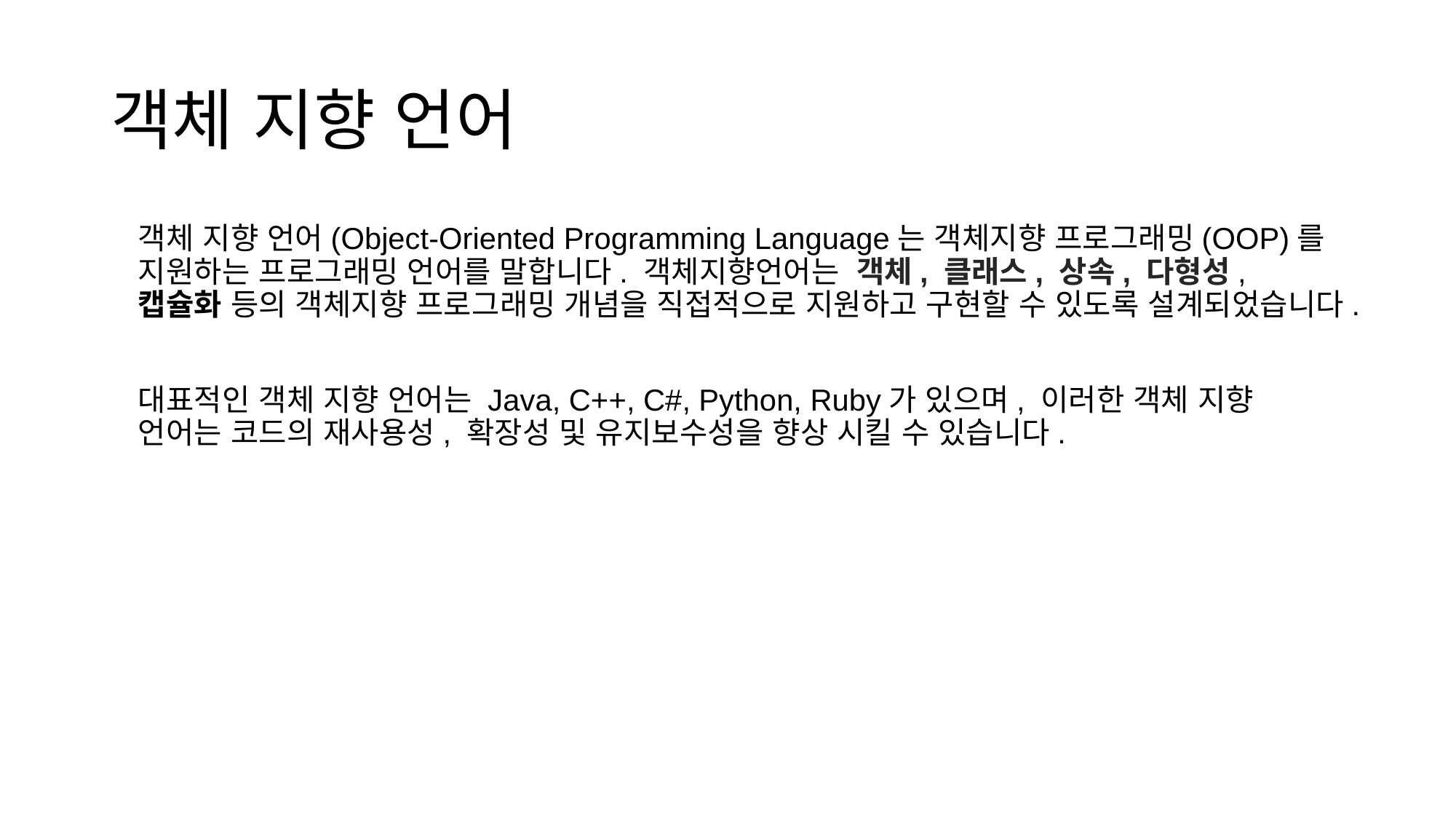

# 객체 지향 언어
	객체 지향 언어(Object-Oriented Programming Language는 객체지향 프로그래밍(OOP)를 지원하는 프로그래밍 언어를 말합니다. 객체지향언어는  객체, 클래스, 상속, 다형성, 캡슐화 등의 객체지향 프로그래밍 개념을 직접적으로 지원하고 구현할 수 있도록 설계되었습니다.

  	대표적인 객체 지향 언어는 Java, C++, C#, Python, Ruby가 있으며, 이러한 객체 지향 언어는 코드의 재사용성, 확장성 및 유지보수성을 향상 시킬 수 있습니다.